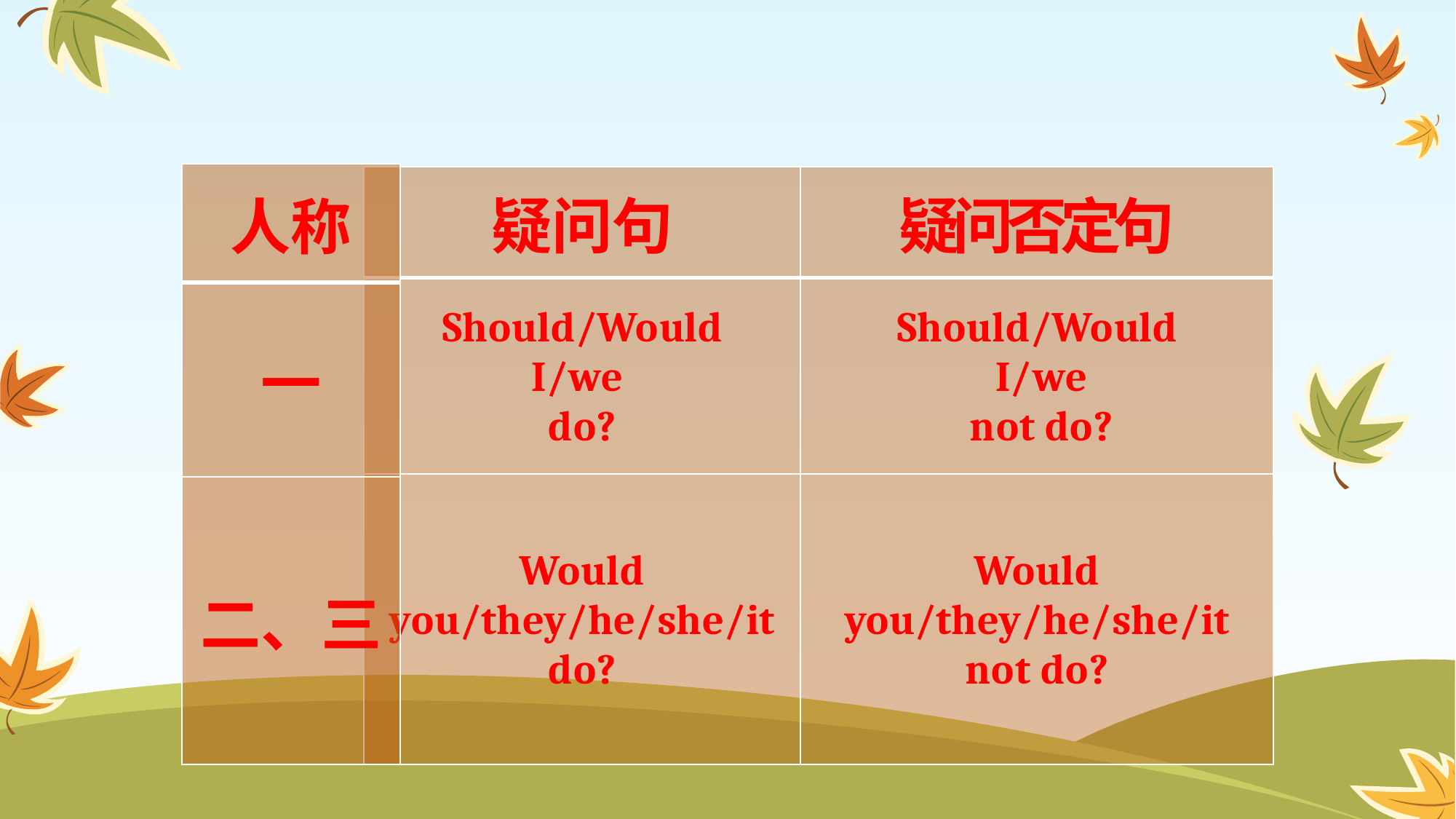

| 人称 |
| --- |
| 一 |
| 二、三 |
| 疑问句 | 疑问否定句 |
| --- | --- |
| Should/Would I/we do? | Should/Would I/we not do? |
| Would you/they/he/she/it do? | Would you/they/he/she/it not do? |